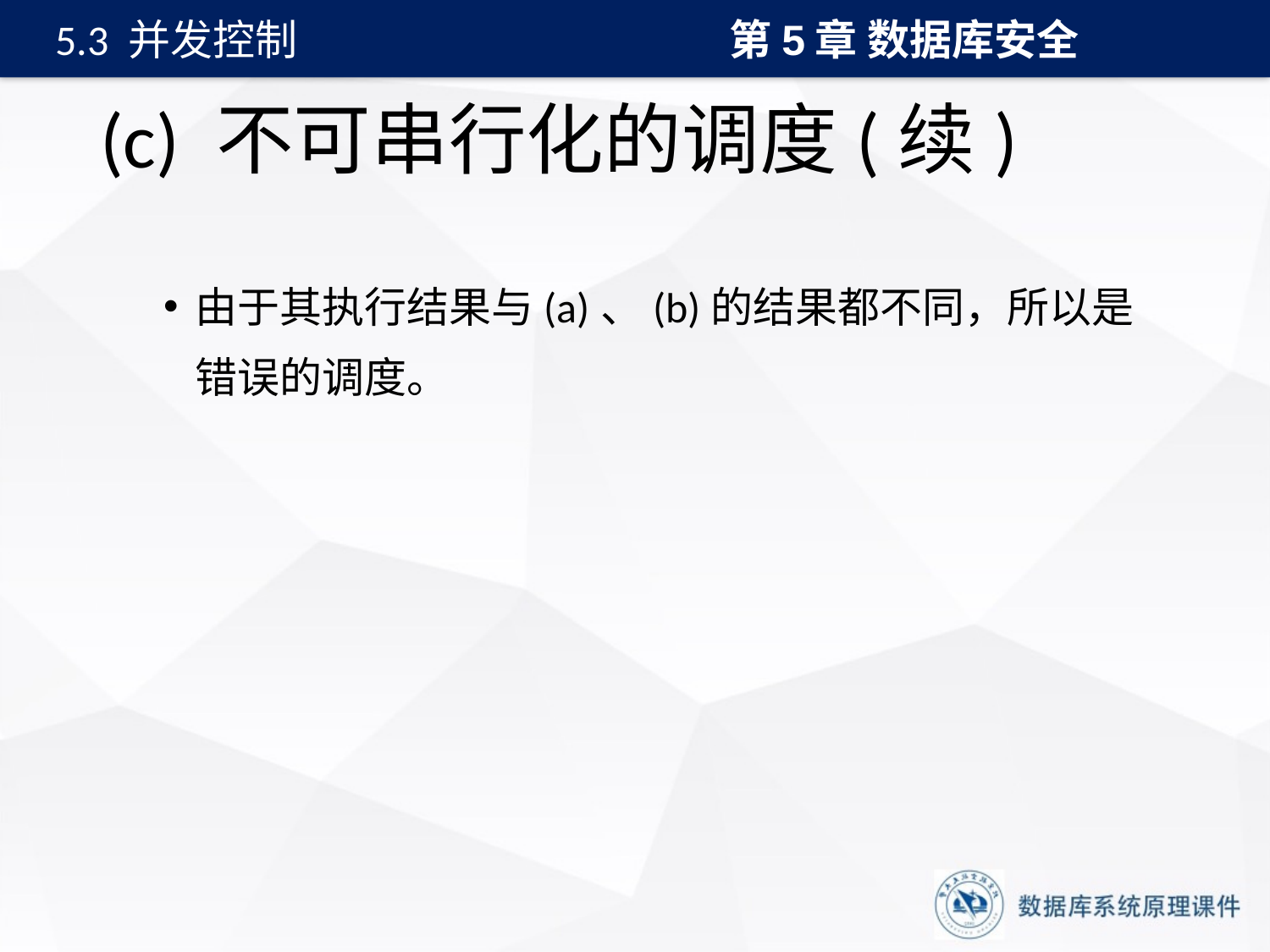

第5章 数据库安全
5.3 并发控制
# (c) 不可串行化的调度(续)
由于其执行结果与(a)、(b)的结果都不同，所以是错误的调度。